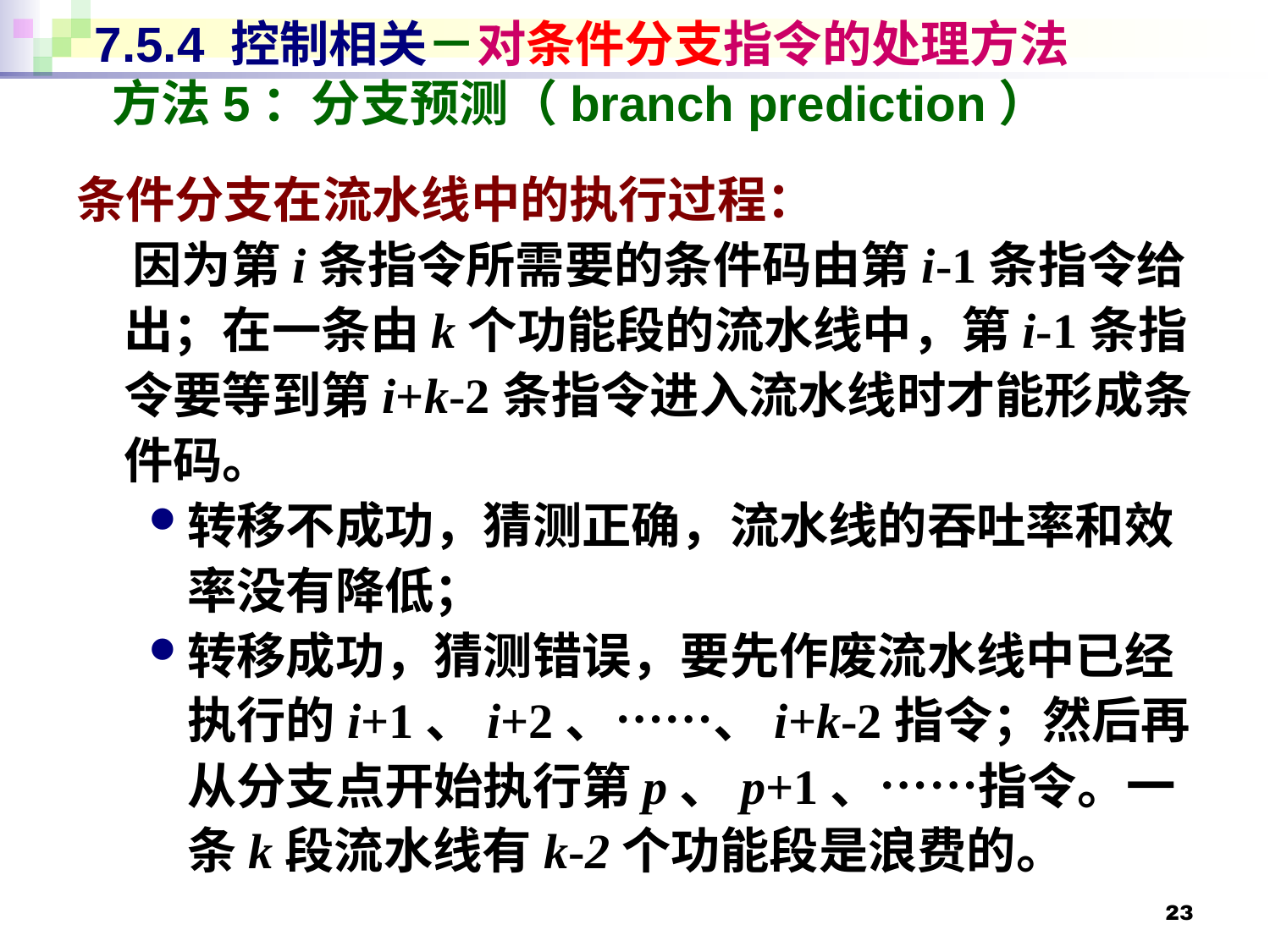

# 7.5.4 控制相关－对条件分支指令的处理方法
方法5：分支预测（branch prediction）
条件分支在流水线中的执行过程：
    因为第i条指令所需要的条件码由第i-1条指令给出；在一条由k个功能段的流水线中，第i-1条指令要等到第i+k-2条指令进入流水线时才能形成条件码。
转移不成功，猜测正确，流水线的吞吐率和效率没有降低；
转移成功，猜测错误，要先作废流水线中已经执行的i+1、i+2、……、i+k-2指令；然后再从分支点开始执行第p、p+1、……指令。一条k段流水线有k-2个功能段是浪费的。
23